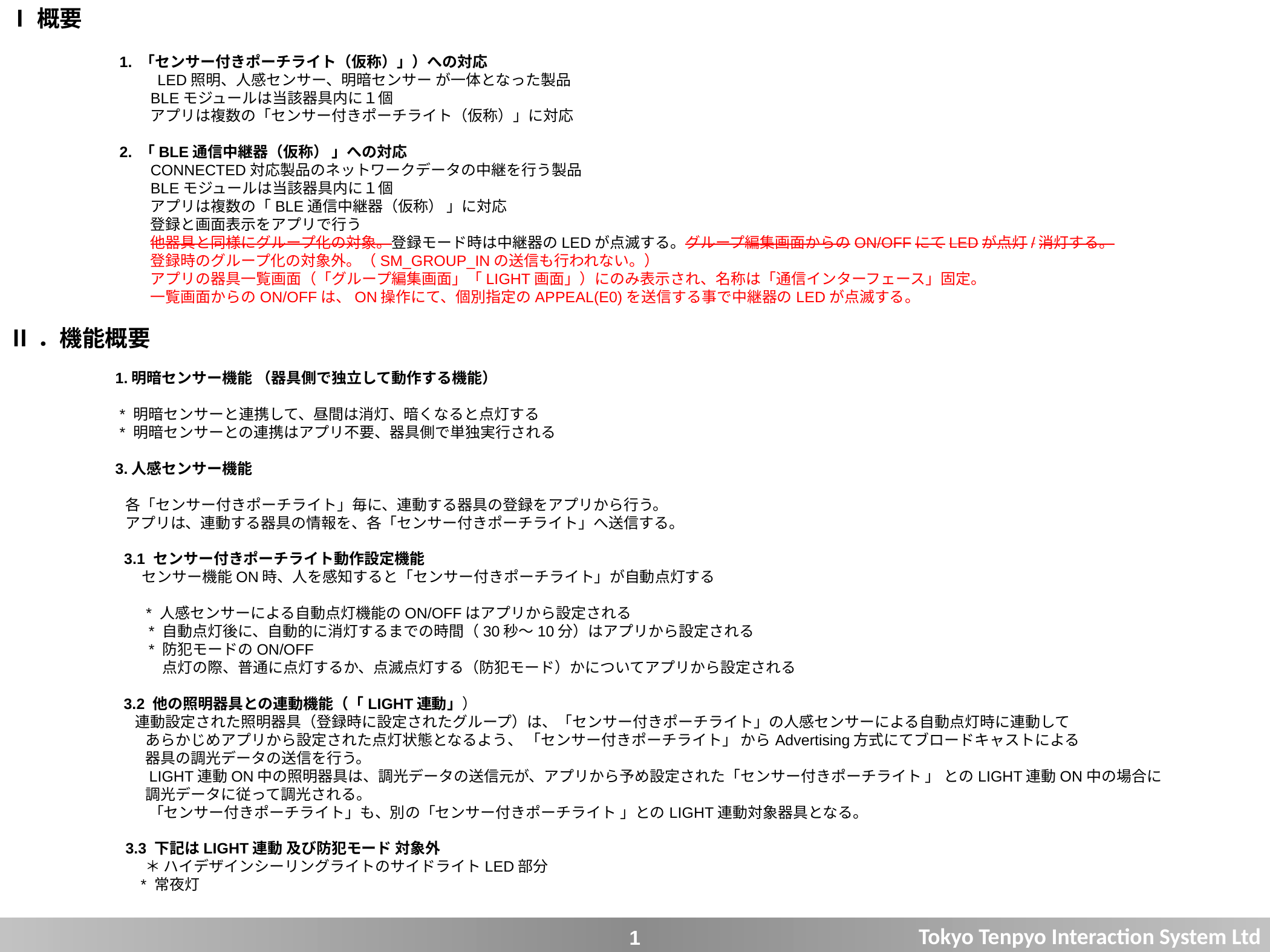

Ⅰ概要
 1. 「センサー付きポーチライト（仮称）」）への対応
 LED照明、人感センサー、明暗センサー が一体となった製品
BLEモジュールは当該器具内に１個
アプリは複数の「センサー付きポーチライト（仮称）」に対応
 2. 「BLE通信中継器（仮称） 」への対応
CONNECTED対応製品のネットワークデータの中継を行う製品
BLEモジュールは当該器具内に１個
アプリは複数の「BLE通信中継器（仮称） 」に対応
登録と画面表示をアプリで行う
他器具と同様にグループ化の対象。登録モード時は中継器のLEDが点滅する。グループ編集画面からのON/OFFにてLEDが点灯/消灯する。
登録時のグループ化の対象外。（SM_GROUP_INの送信も行われない。）
アプリの器具一覧画面（「グループ編集画面」「LIGHT画面」）にのみ表示され、名称は「通信インターフェース」固定。
一覧画面からのON/OFFは、ON操作にて、個別指定のAPPEAL(E0)を送信する事で中継器のLEDが点滅する。
Ⅱ．機能概要

1.明暗センサー機能 （器具側で独立して動作する機能）

 * 明暗センサーと連携して、昼間は消灯、暗くなると点灯する
 * 明暗センサーとの連携はアプリ不要、器具側で単独実行される

3.人感センサー機能

  各「センサー付きポーチライト」毎に、連動する器具の登録をアプリから行う。
   アプリは、連動する器具の情報を、各「センサー付きポーチライト」へ送信する。
3.1 センサー付きポーチライト動作設定機能
センサー機能ON時、人を感知すると「センサー付きポーチライト」が自動点灯する
 * 人感センサーによる自動点灯機能のON/OFFはアプリから設定される
 * 自動点灯後に、自動的に消灯するまでの時間（30秒～10分）はアプリから設定される
 * 防犯モードのON/OFF
    点灯の際、普通に点灯するか、点滅点灯する（防犯モード）かについてアプリから設定される

  3.2 他の照明器具との連動機能（「LIGHT連動」）
      連動設定された照明器具（登録時に設定されたグループ）は、「センサー付きポーチライト」の人感センサーによる自動点灯時に連動して
　　あらかじめアプリから設定された点灯状態となるよう、 「センサー付きポーチライト」 からAdvertising方式にてブロードキャストによる
　　器具の調光データの送信を行う。
　　LIGHT連動ON中の照明器具は、調光データの送信元が、アプリから予め設定された「センサー付きポーチライト 」 とのLIGHT連動ON中の場合に
　　調光データに従って調光される。
　　 「センサー付きポーチライト」も、別の「センサー付きポーチライト 」とのLIGHT連動対象器具となる。
  3.3 下記はLIGHT連動 及び防犯モード 対象外
　　＊ ハイデザインシーリングライトのサイドライトLED部分
      * 常夜灯
1